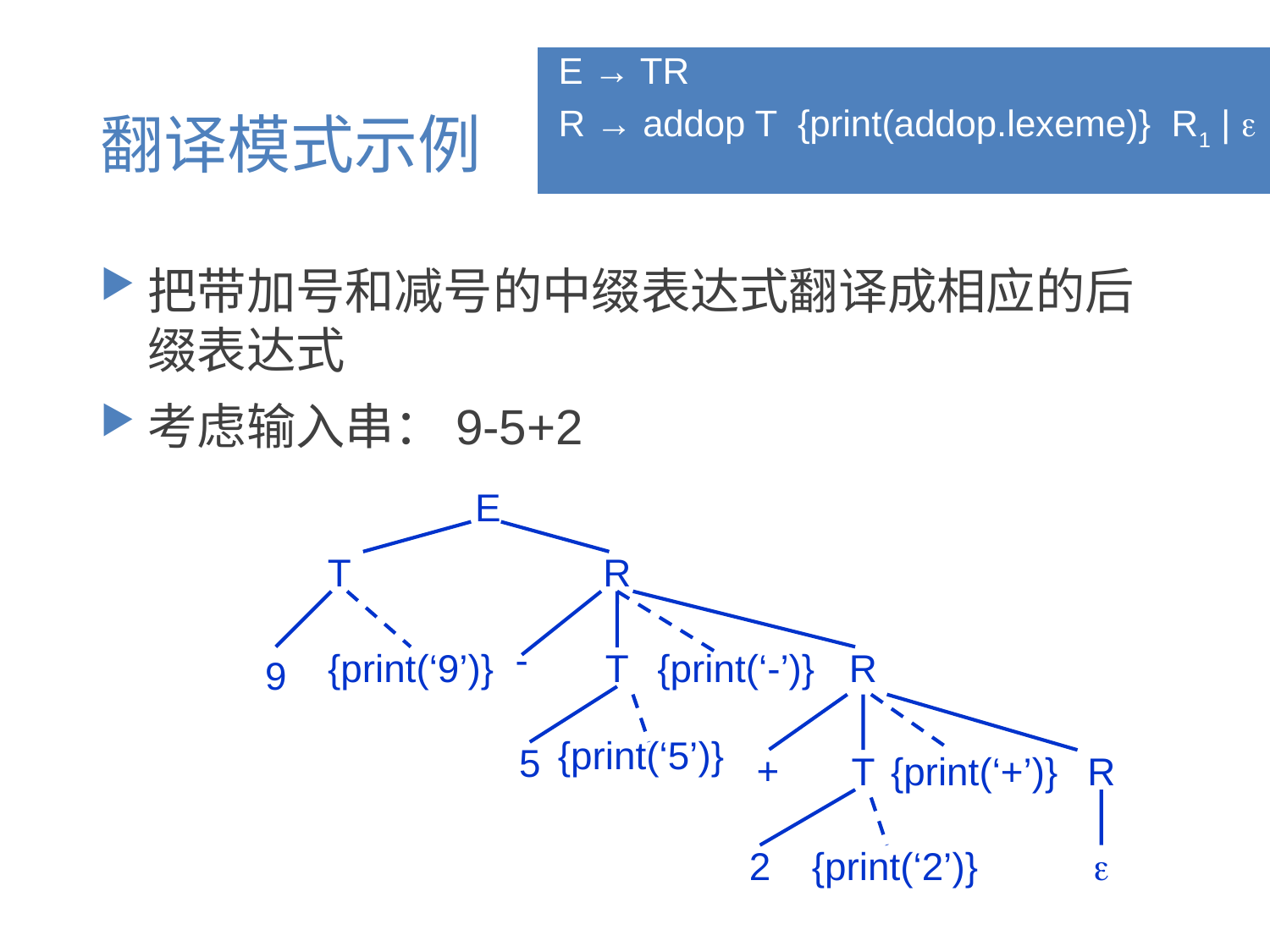

E → TR
 R → addop T  {print(addop.lexeme)}  R1 | ε
 T → num   {print(num.val)}
# 翻译模式示例
把带加号和减号的中缀表达式翻译成相应的后缀表达式
考虑输入串：9-5+2
E

T
R

-
{print(‘9’)}
T
{print(‘-’)}
R
9

{print(‘5’)}
5
+
T
{print(‘+’)}
R

2
{print(‘2’)}
ε